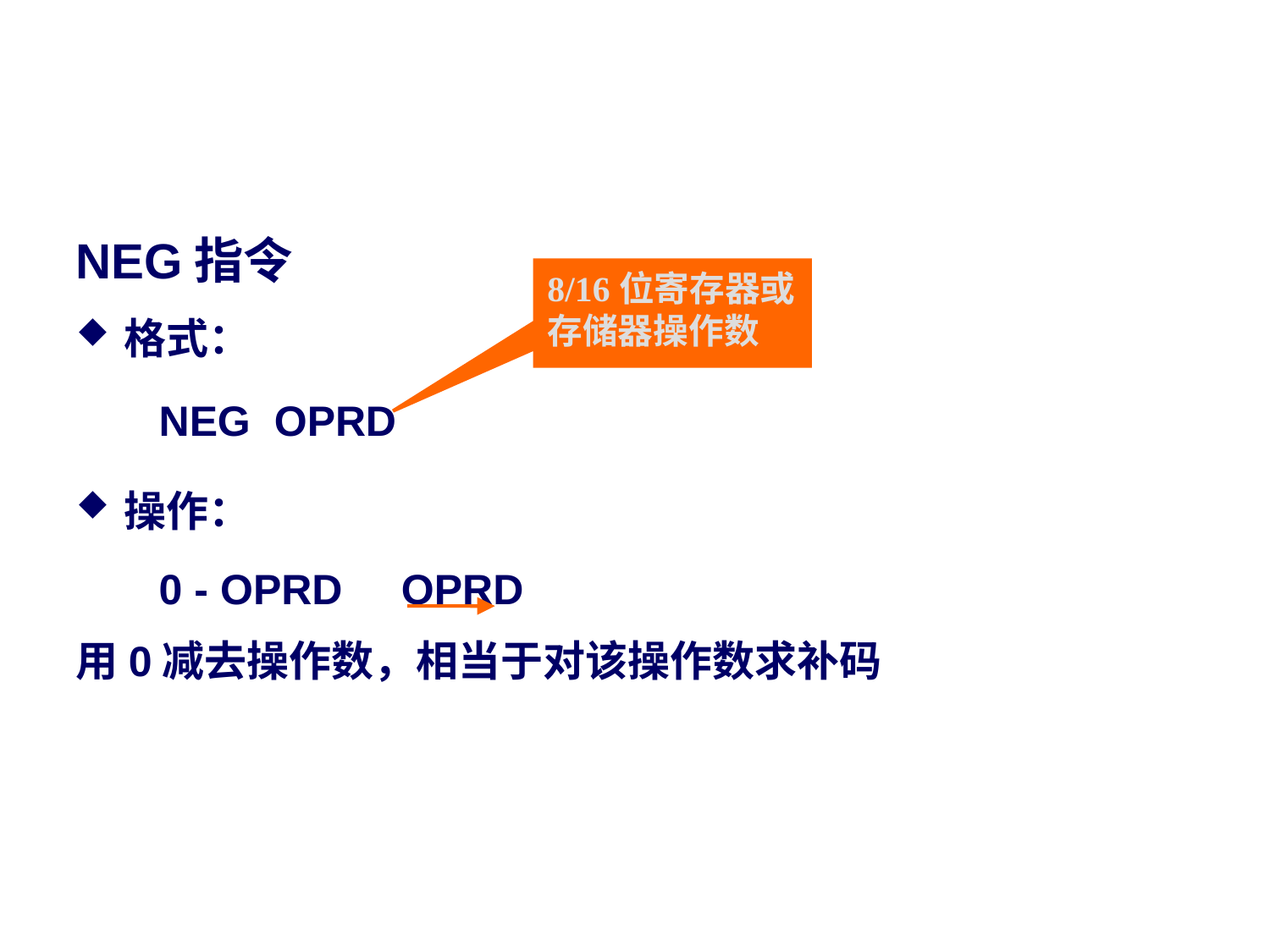

#
NEG指令
格式：
       NEG  OPRD
操作：
       0 - OPRD     OPRD
用0减去操作数，相当于对该操作数求补码
8/16位寄存器或存储器操作数